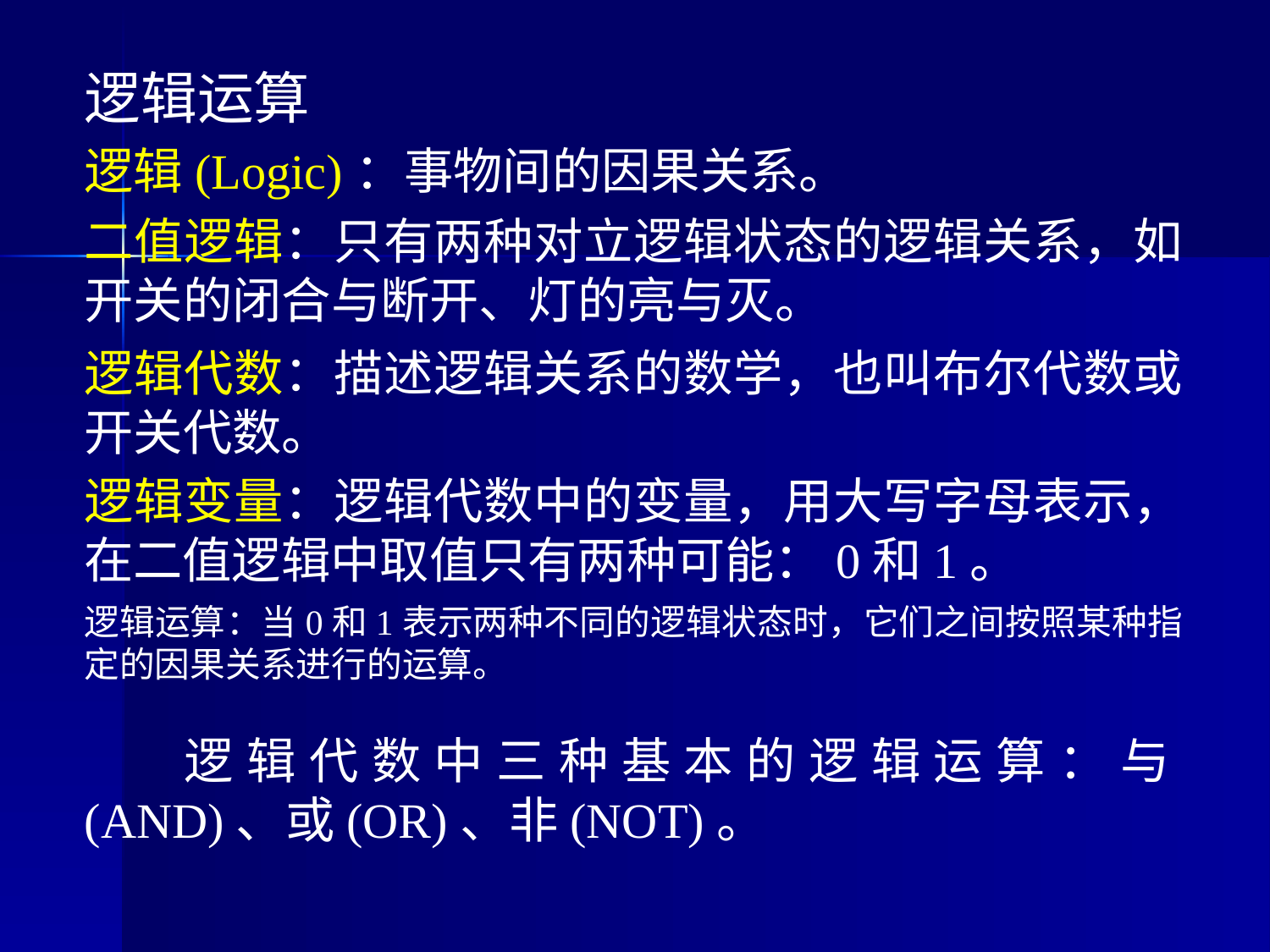

逻辑运算
逻辑(Logic)：事物间的因果关系。
二值逻辑：只有两种对立逻辑状态的逻辑关系，如开关的闭合与断开、灯的亮与灭。
逻辑代数：描述逻辑关系的数学，也叫布尔代数或开关代数。
逻辑变量：逻辑代数中的变量，用大写字母表示，在二值逻辑中取值只有两种可能：0和1。
逻辑运算：当0和1表示两种不同的逻辑状态时，它们之间按照某种指定的因果关系进行的运算。
逻辑代数中三种基本的逻辑运算：与(AND)、或(OR)、非(NOT)。